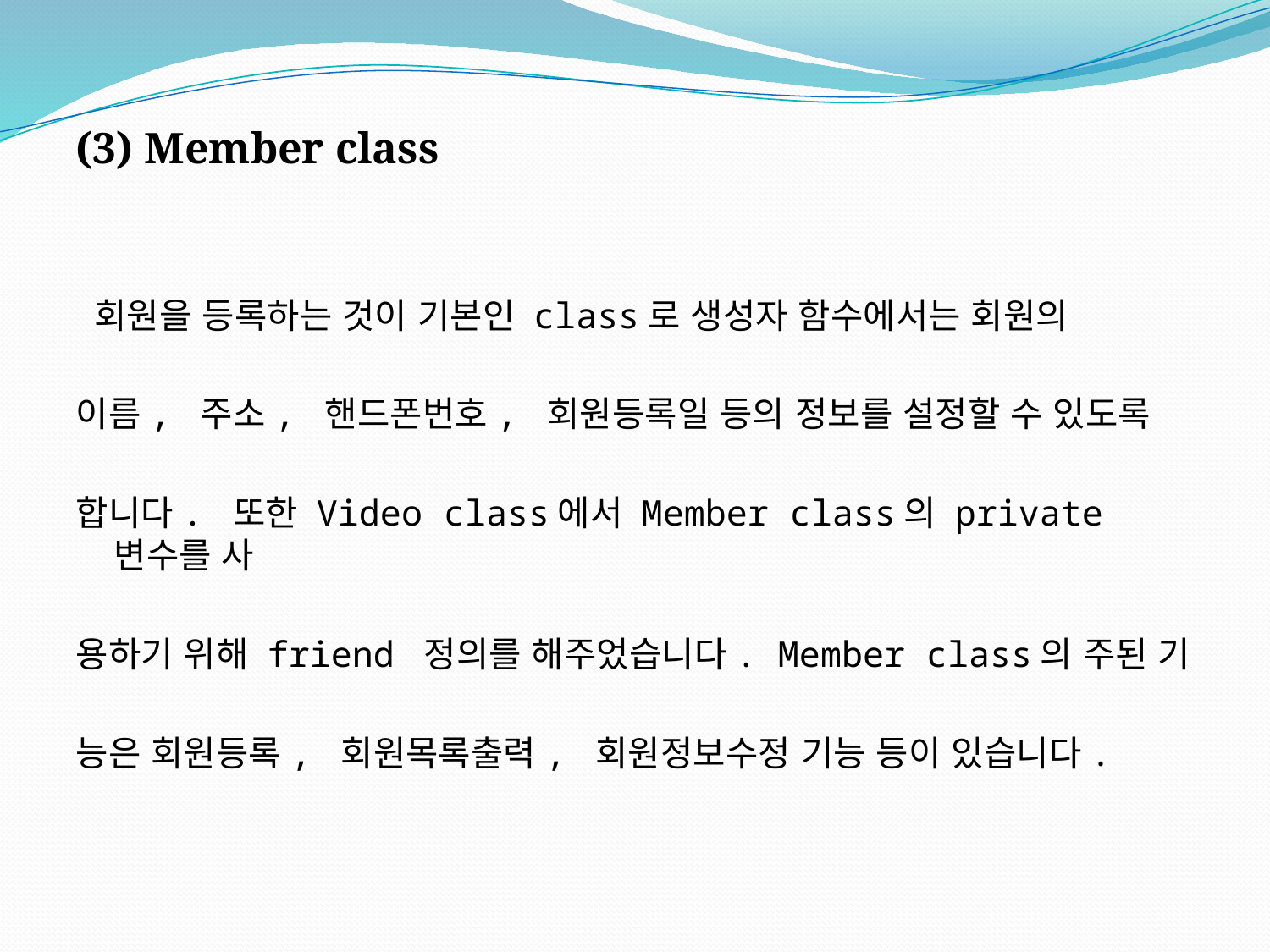

(3) Member class

 회원을 등록하는 것이 기본인 class로 생성자 함수에서는 회원의

이름, 주소, 핸드폰번호, 회원등록일 등의 정보를 설정할 수 있도록

합니다. 또한 Video class에서 Member class의 private 변수를 사

용하기 위해 friend 정의를 해주었습니다. Member class의 주된 기

능은 회원등록, 회원목록출력, 회원정보수정 기능 등이 있습니다.